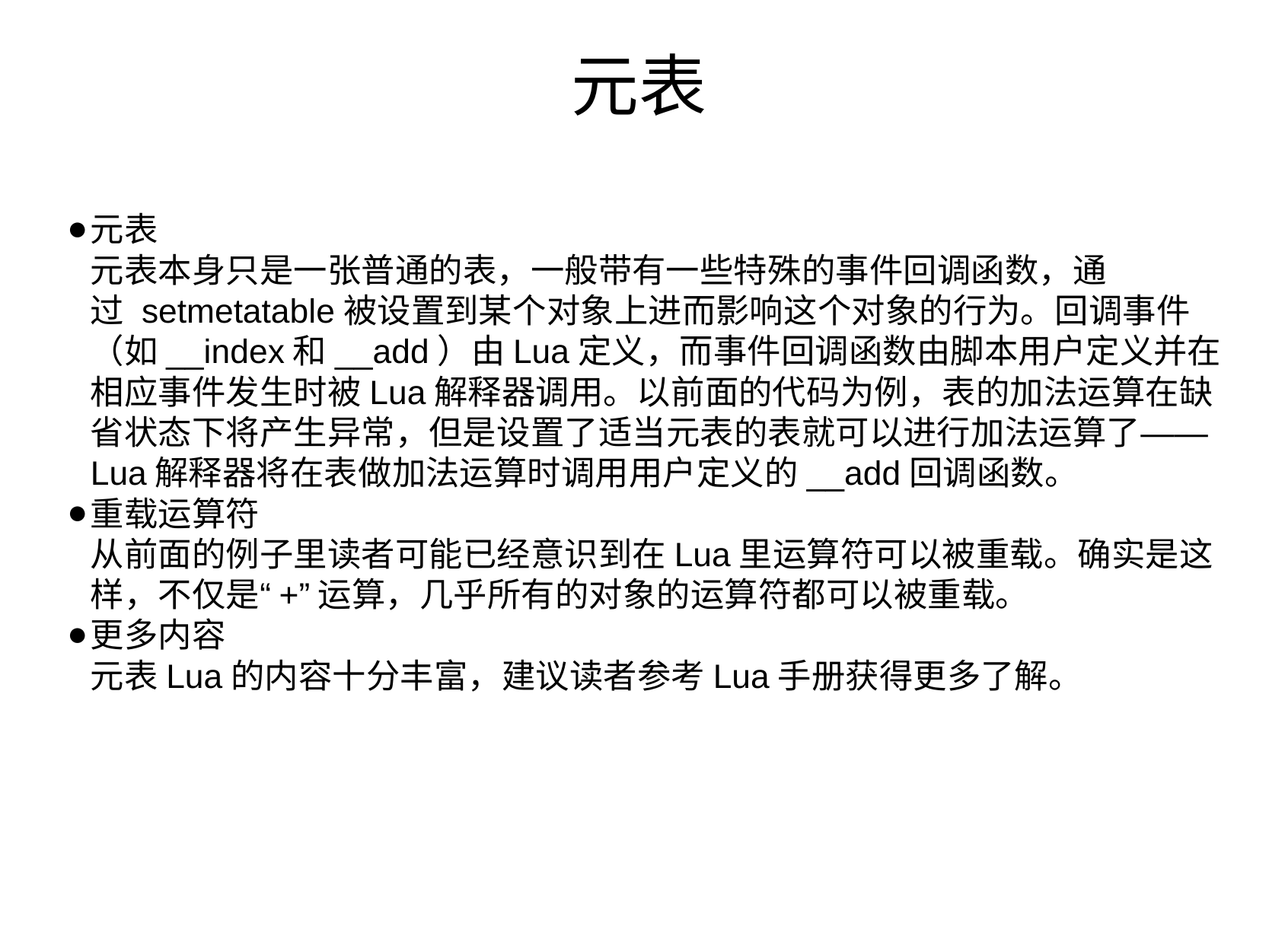

# 元表
元表
元表本身只是一张普通的表，一般带有一些特殊的事件回调函数，通过 setmetatable被设置到某个对象上进而影响这个对象的行为。回调事件（如__index和__add）由Lua定义，而事件回调函数由脚本用户定义并在相应事件发生时被Lua解释器调用。以前面的代码为例，表的加法运算在缺省状态下将产生异常，但是设置了适当元表的表就可以进行加法运算了——Lua解释器将在表做加法运算时调用用户定义的__add回调函数。
重载运算符
从前面的例子里读者可能已经意识到在Lua里运算符可以被重载。确实是这样，不仅是“+”运算，几乎所有的对象的运算符都可以被重载。
更多内容
元表Lua的内容十分丰富，建议读者参考Lua手册获得更多了解。